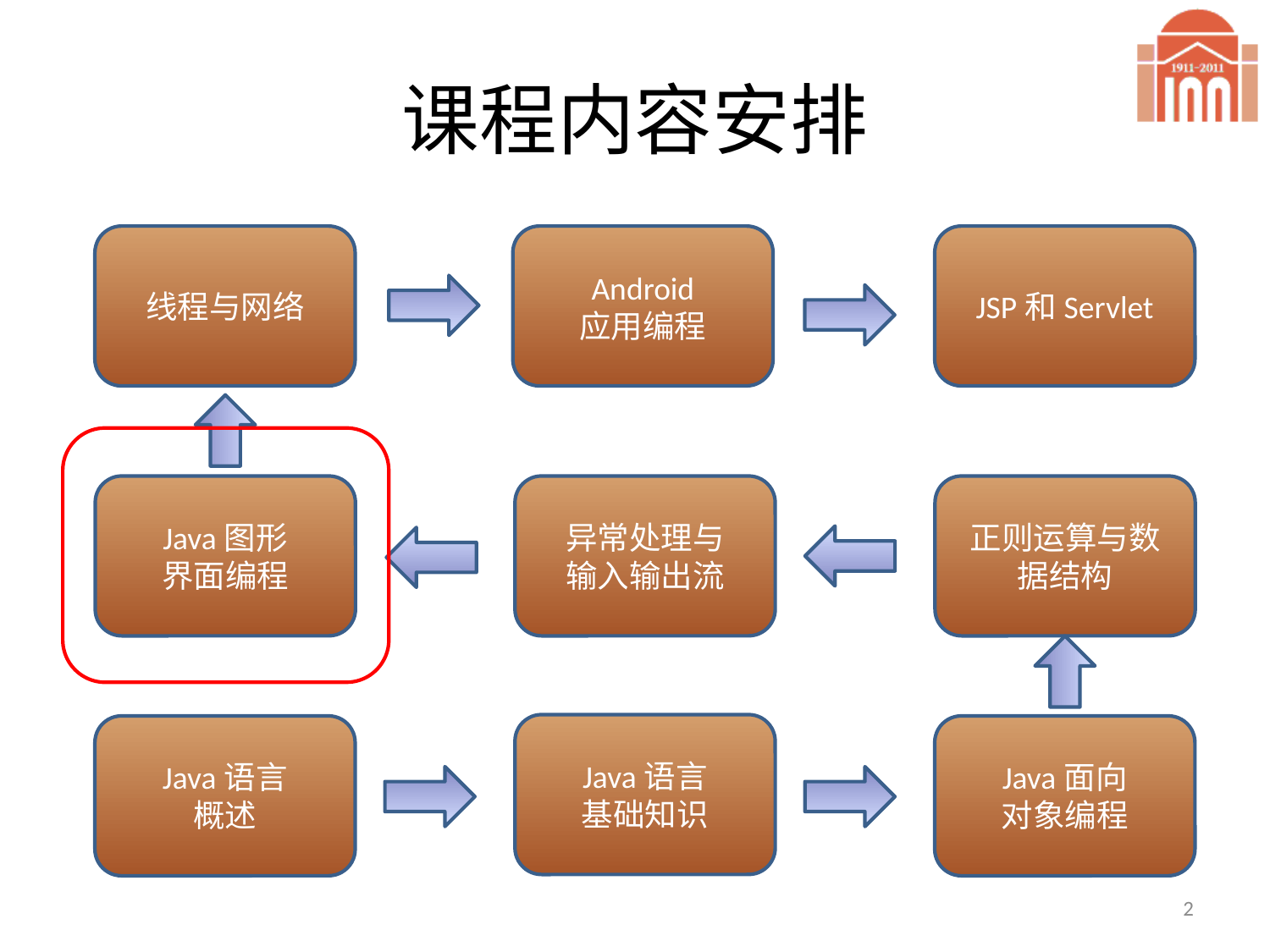

# 课程内容安排
线程与网络
Android
应用编程
JSP和Servlet

Java图形
界面编程
异常处理与
输入输出流
正则运算与数据结构

Java语言
基础知识
Java语言
概述
Java面向
对象编程

2